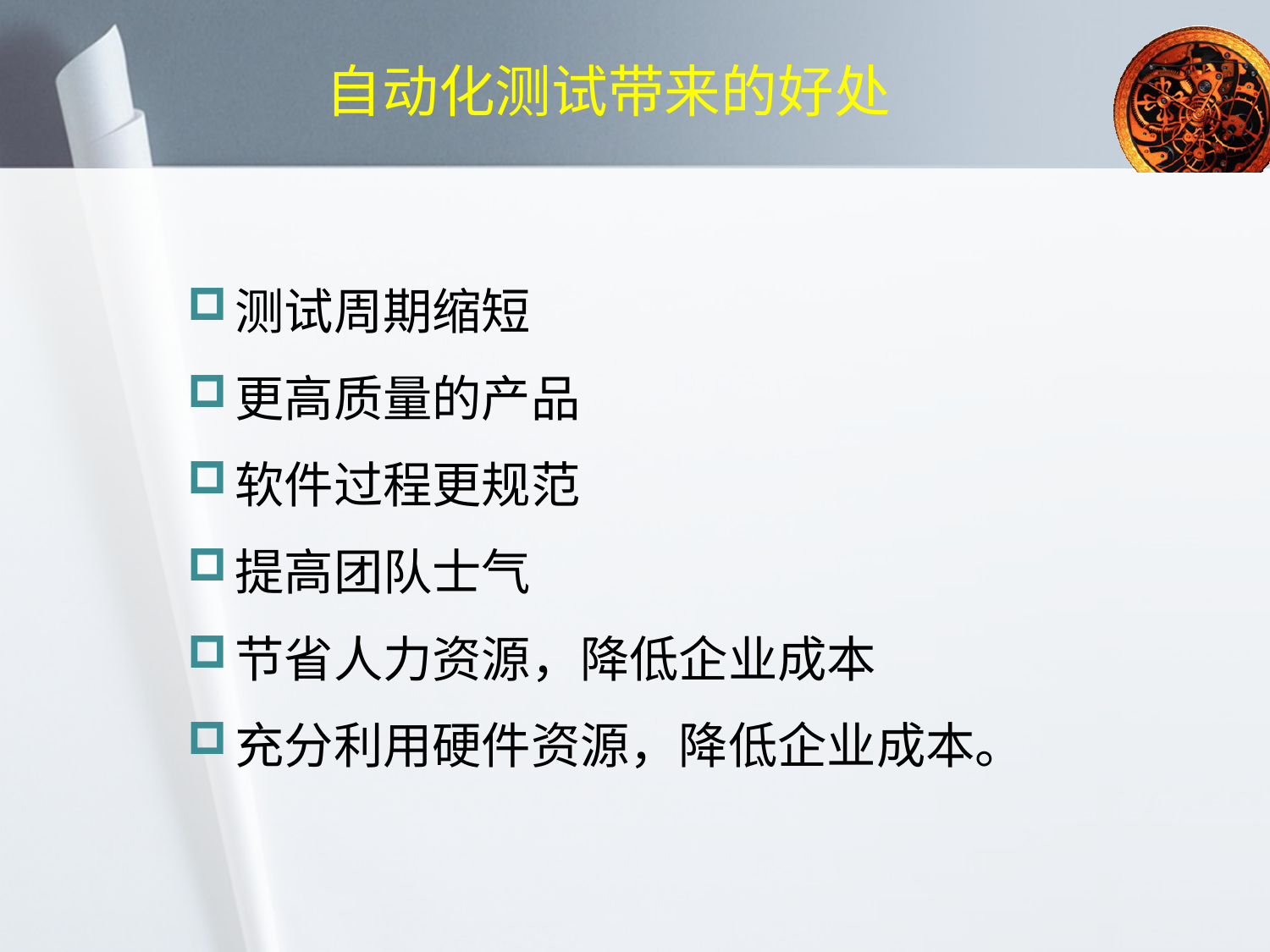

# 自动化测试带来的好处
测试周期缩短
更高质量的产品
软件过程更规范
提高团队士气
节省人力资源，降低企业成本
充分利用硬件资源，降低企业成本。